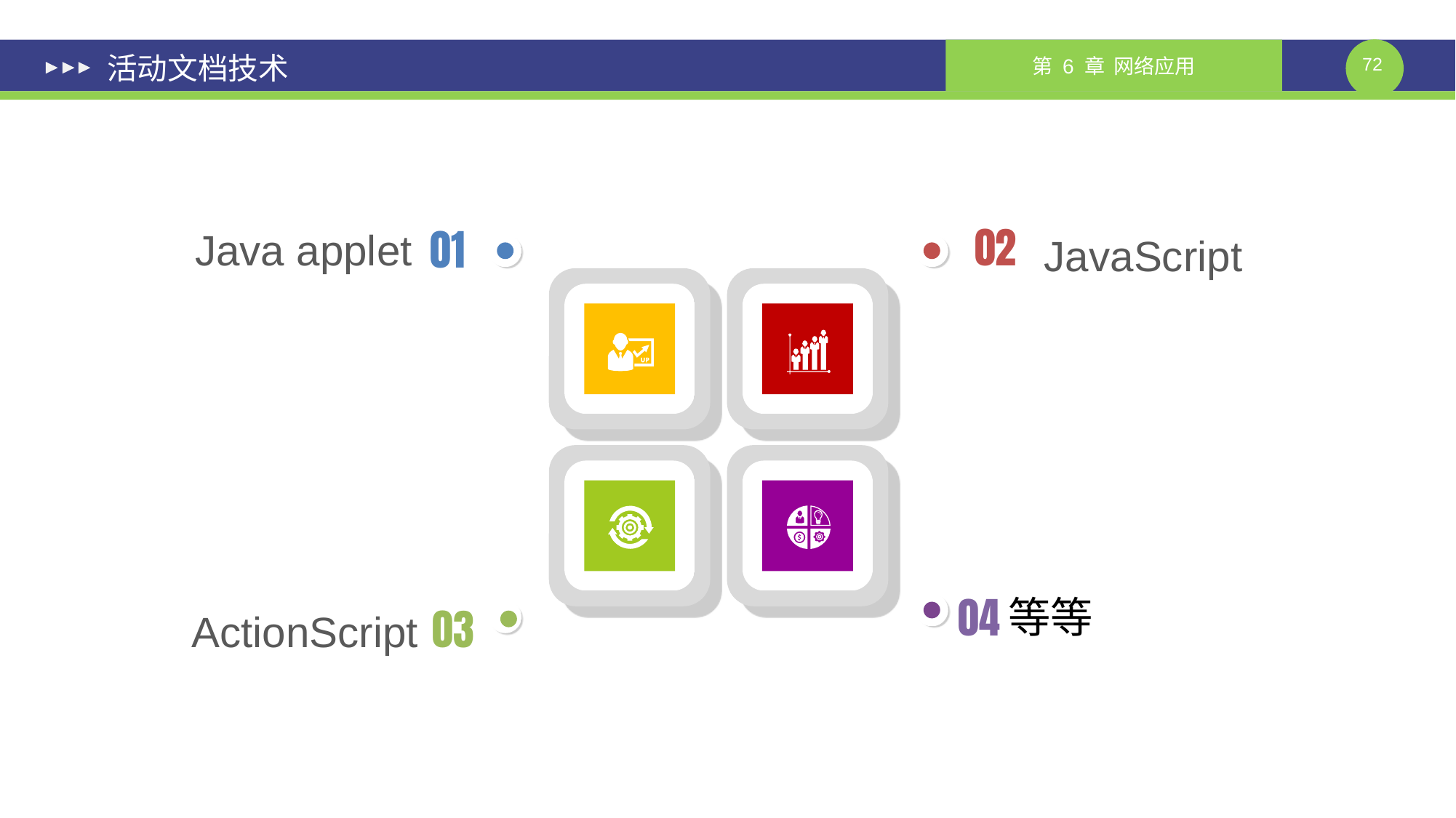

# 活动文档技术
Java applet
02
01
JavaScript

04
等等
ActionScript
03
课件制作人：谢钧  谢希仁